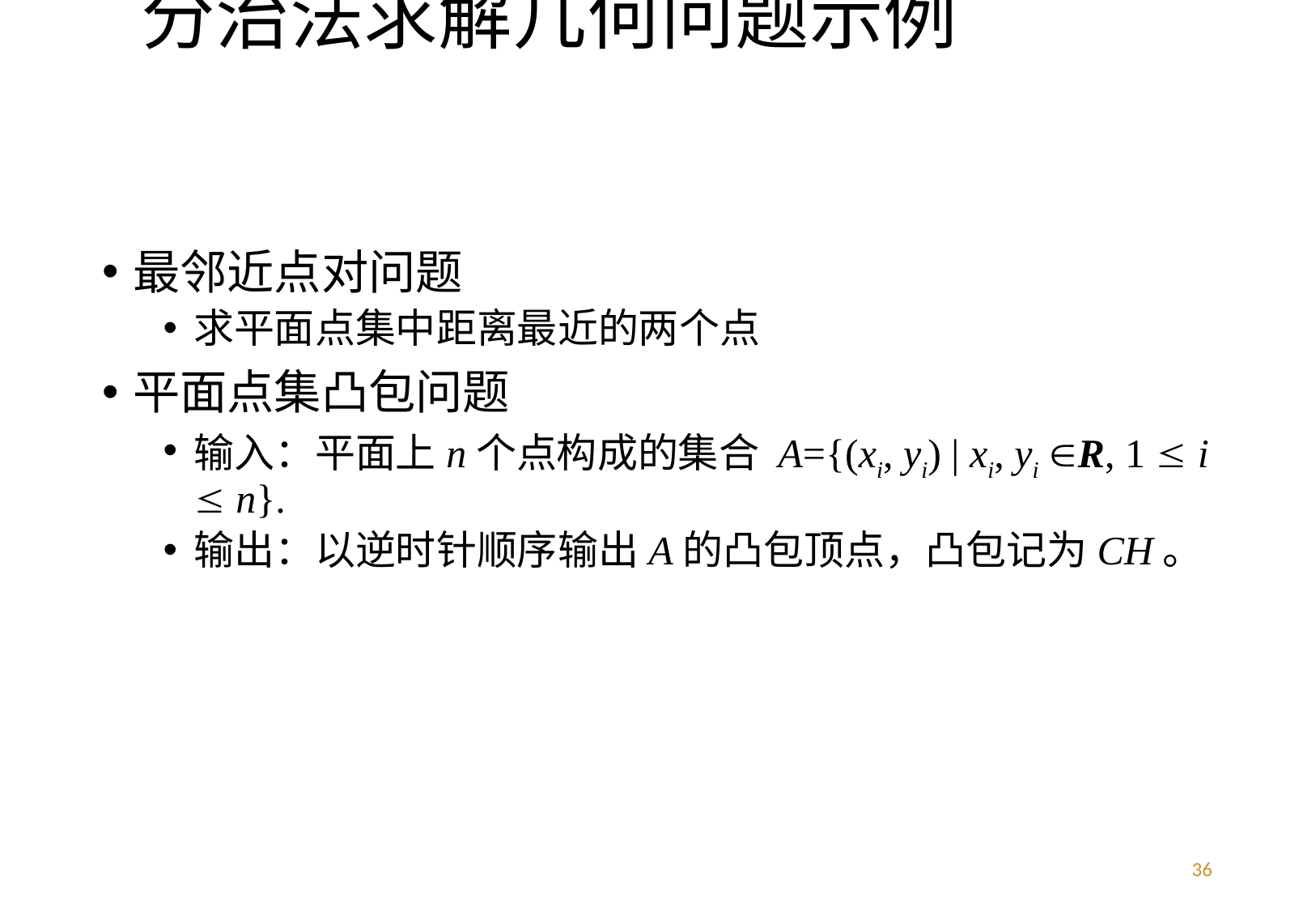

# 分治法求解几何问题示例
最邻近点对问题
求平面点集中距离最近的两个点
平面点集凸包问题
输入：平面上n个点构成的集合 A={(xi, yi) | xi, yi ∈R, 1 ≤ i ≤ n}.
输出：以逆时针顺序输出A的凸包顶点，凸包记为CH。
36